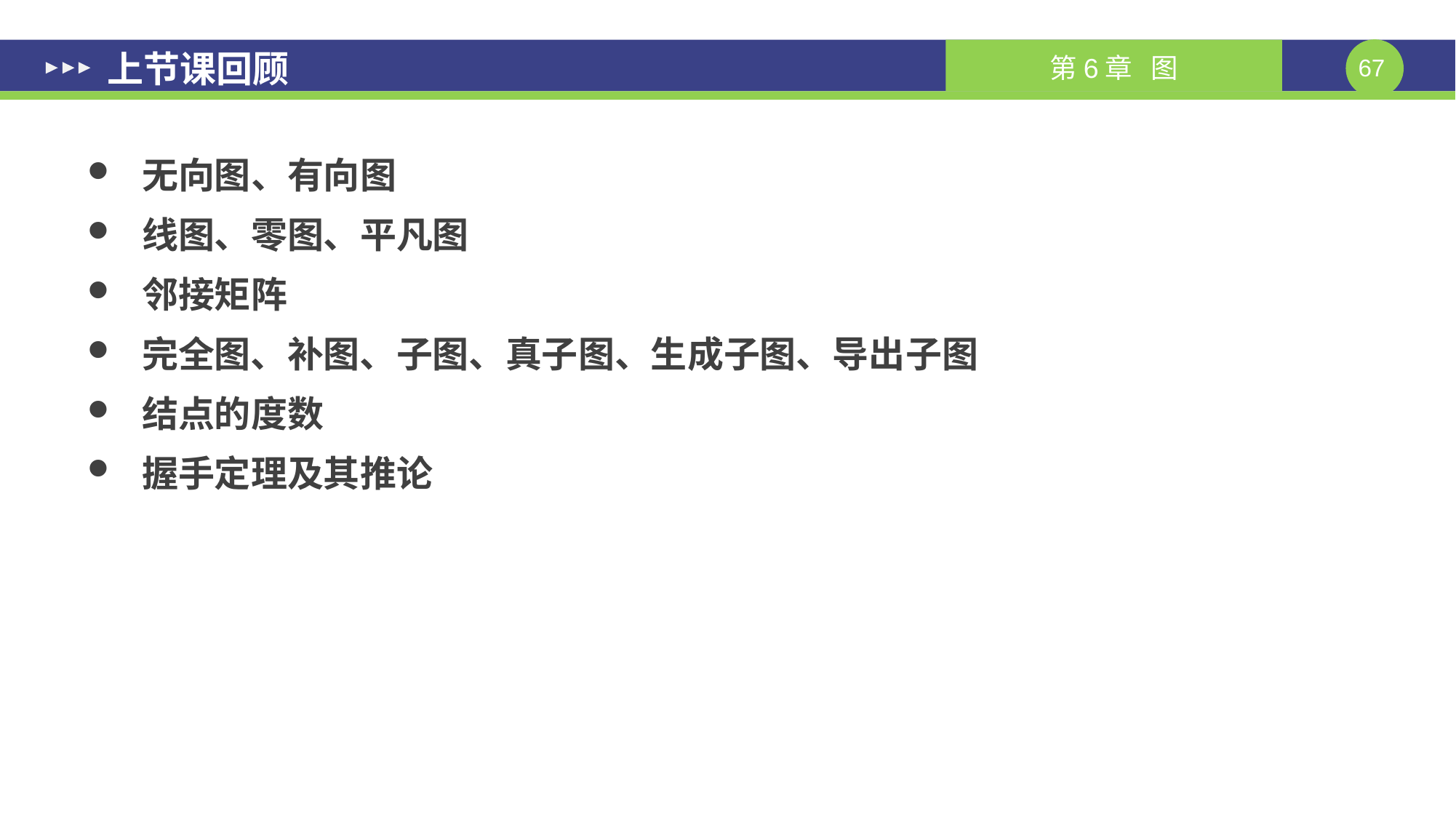

# 上节课回顾
无向图、有向图
线图、零图、平凡图
邻接矩阵
完全图、补图、子图、真子图、生成子图、导出子图
结点的度数
握手定理及其推论